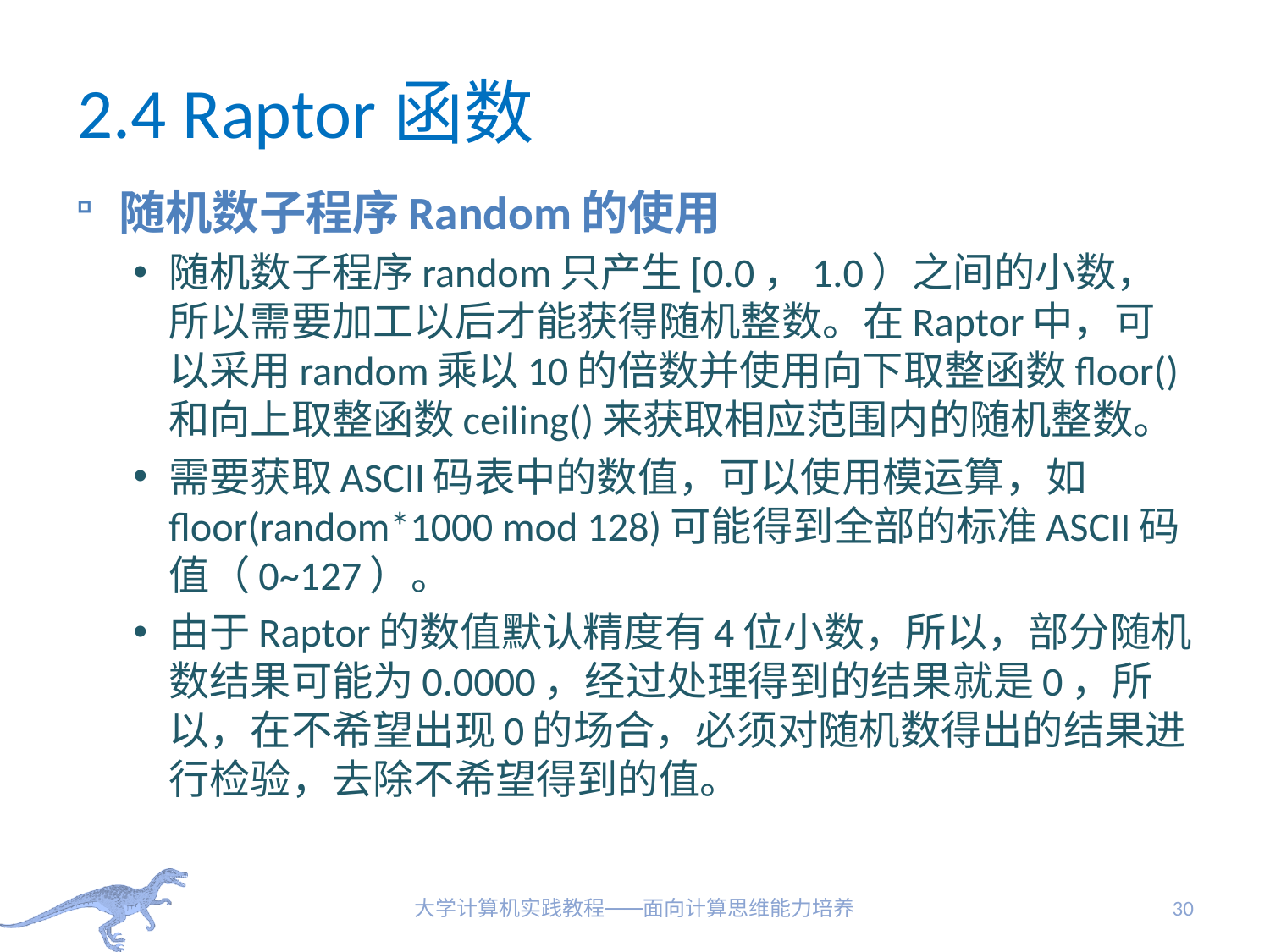

# 2.4 Raptor函数
随机数子程序Random的使用
随机数子程序random只产生[0.0，1.0）之间的小数，所以需要加工以后才能获得随机整数。在Raptor中，可以采用random乘以10的倍数并使用向下取整函数floor()和向上取整函数ceiling()来获取相应范围内的随机整数。
需要获取ASCII码表中的数值，可以使用模运算，如floor(random*1000 mod 128)可能得到全部的标准ASCII码值（0~127）。
由于Raptor的数值默认精度有4位小数，所以，部分随机数结果可能为0.0000，经过处理得到的结果就是0，所以，在不希望出现0的场合，必须对随机数得出的结果进行检验，去除不希望得到的值。

大学计算机实践教程——面向计算思维能力培养
30